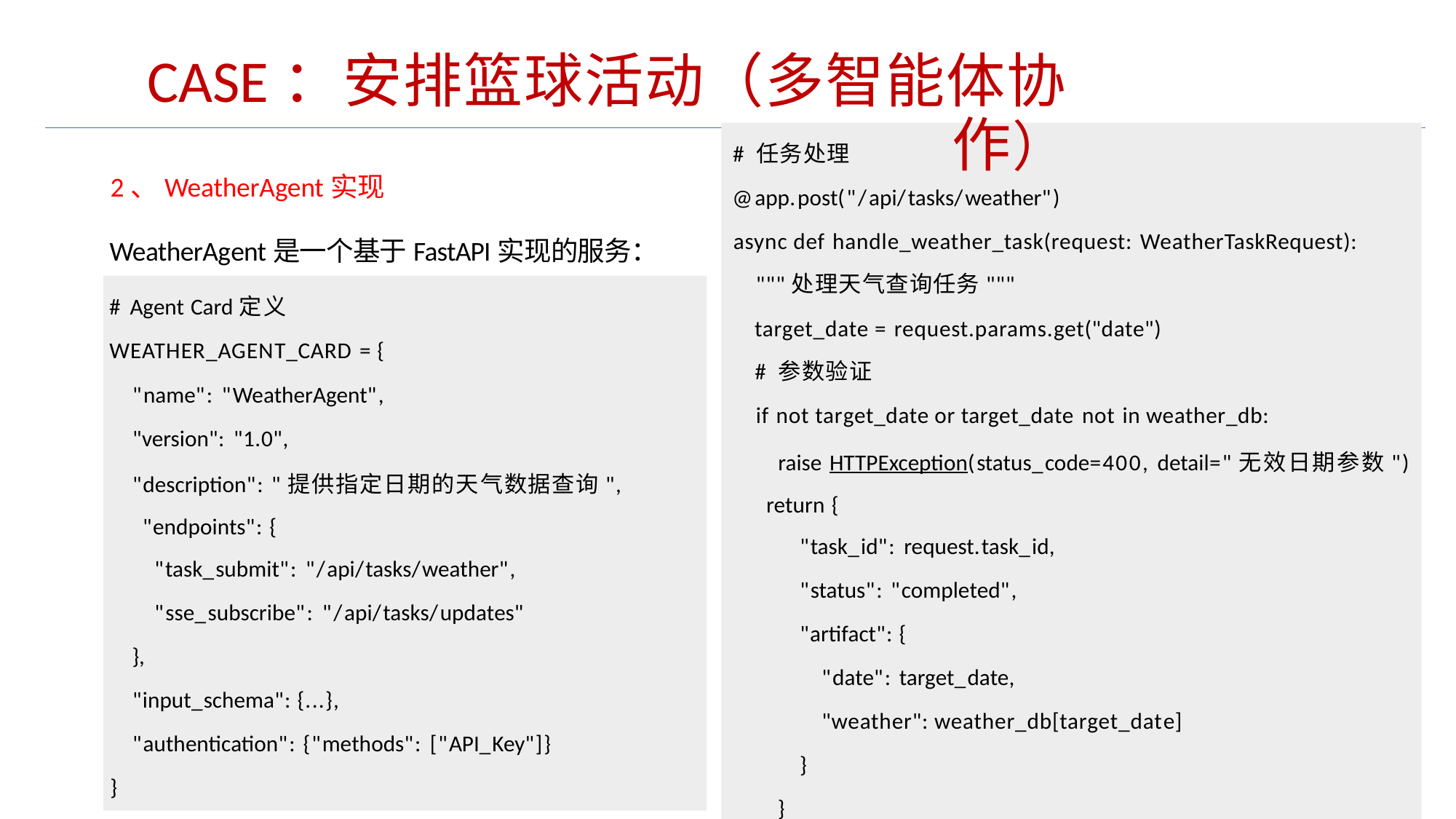

CASE：安排篮球活动（多智能体协作）

# 任务处理
@app.post("/api/tasks/weather")
async def handle_weather_task(request: WeatherTaskRequest):
"""处理天气查询任务"""
target_date = request.params.get("date")
# 参数验证
if not target_date or target_date not in weather_db:
raise HTTPException(status_code=400, detail="无效日期参数")     return {
"task_id": request.task_id,
"status": "completed",
"artifact": {
"date": target_date,
"weather": weather_db[target_date]
}

}

2、WeatherAgent实现

WeatherAgent是一个基于FastAPI实现的服务：

# Agent Card定义
WEATHER_AGENT_CARD = {
"name": "WeatherAgent",
"version": "1.0",
"description": "提供指定日期的天气数据查询",                   "endpoints": {
"task_submit": "/api/tasks/weather",
"sse_subscribe": "/api/tasks/updates"
},
"input_schema": {...},
"authentication": {"methods": ["API_Key"]}
}